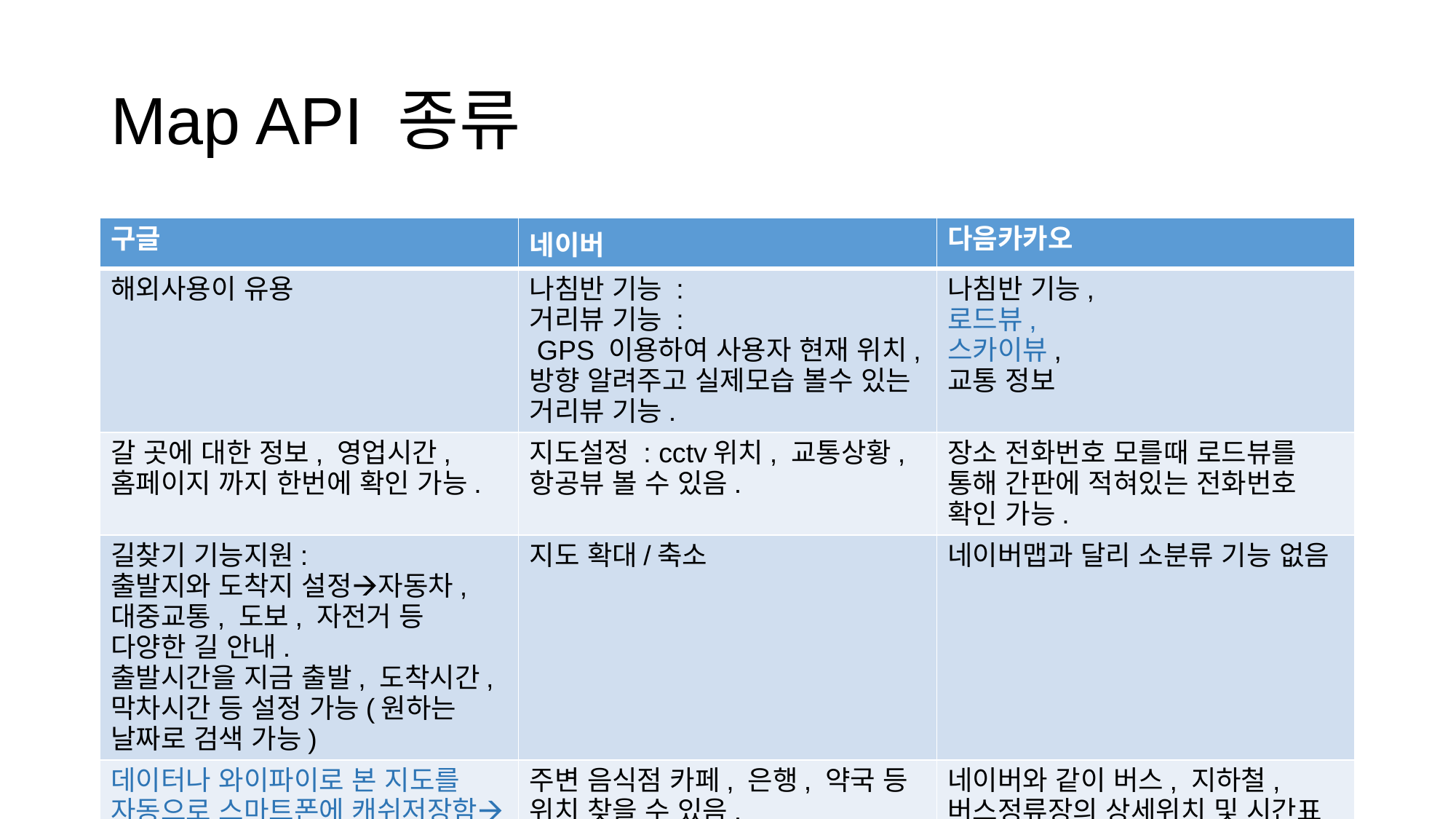

# Map API 종류
| 구글 | 네이버 | 다음카카오 |
| --- | --- | --- |
| 해외사용이 유용 | 나침반 기능 : 거리뷰 기능 : GPS 이용하여 사용자 현재 위치, 방향 알려주고 실제모습 볼수 있는 거리뷰 기능. | 나침반 기능, 로드뷰, 스카이뷰, 교통 정보 |
| 갈 곳에 대한 정보, 영업시간, 홈페이지 까지 한번에 확인 가능. | 지도설정 : cctv위치, 교통상황, 항공뷰 볼 수 있음. | 장소 전화번호 모를때 로드뷰를 통해 간판에 적혀있는 전화번호 확인 가능. |
| 길찾기 기능지원: 출발지와 도착지 설정🡪자동차, 대중교통, 도보, 자전거 등 다양한 길 안내. 출발시간을 지금 출발, 도착시간, 막차시간 등 설정 가능(원하는 날짜로 검색 가능) | 지도 확대/축소 | 네이버맵과 달리 소분류 기능 없음 |
| 데이터나 와이파이로 본 지도를 자동으로 스마트폰에 캐쉬저장함🡪인터넷 연결 안되도 사용자가 있었떤 곳에 대한 지도 확인 가능 | 주변 음식점 카페, 은행, 약국 등 위치 찾을 수 있음. | 네이버와 같이 버스, 지하철, 버스정류장의 상세위치 및 시간표 확인 가능 |
|  | 길찾기: 출발지,도착지 정보 입력- 대중교통, 자동차, 자전거, 도보 중 택1하여 가장 빠른길 알려줌 | 전체적으로 네이버와 기능 비슷. |
|  | 대중교통: 출발지-도착지 간의 거리가 700m 이상인 경우에만 결과 제공, 도보 이용 포함해 총 소요되는 시간, 교통비 알려줌 | 네이버와 같이 카카오도 카카오 택시 지원. |
|  | 도보: 추천 경로와 큰길 우선 경로 선택 가능, 각각 소요되는 시간과 거리 알려줌 | 추천정보 제공: 현재 설정된 위치의 기온과 날씨, 미세먼지 농도 확인 가능. 추천 맛집 메뉴에서 주변에 있는 맛집 알려주고, 갈만한 곳 메뉴에서 전시관, 공연장 등의 문화시설이나 유적지 등 특색있는 장소 추천. |
|  | 네비게이션 사용 가능-경로탐색 | 위젯 사용가능(어플을 따로켜지 않아도 됌) |
|  |  |  |
|  | 버스노선 에러.(노선 업데이트 잘 안됨) | 네이버맵과 달리 소분류 기능 없어 사용자가 직접 정보 필터링해야함. |